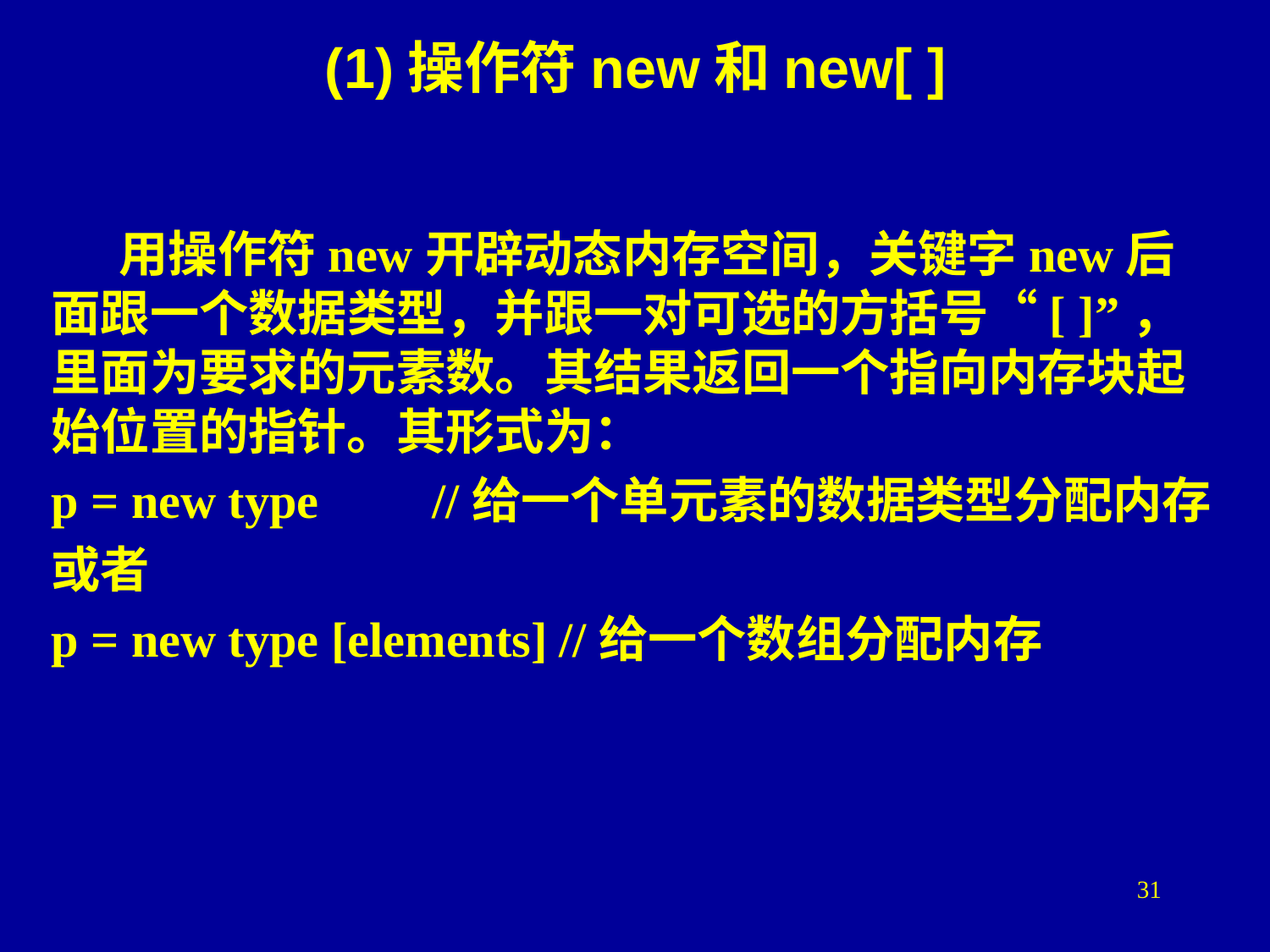

# (1)操作符new和new[ ]
     用操作符new开辟动态内存空间，关键字new后面跟一个数据类型，并跟一对可选的方括号“[ ]”，里面为要求的元素数。其结果返回一个指向内存块起始位置的指针。其形式为：
p = new type   	//给一个单元素的数据类型分配内存
或者
p = new type [elements]	//给一个数组分配内存
31